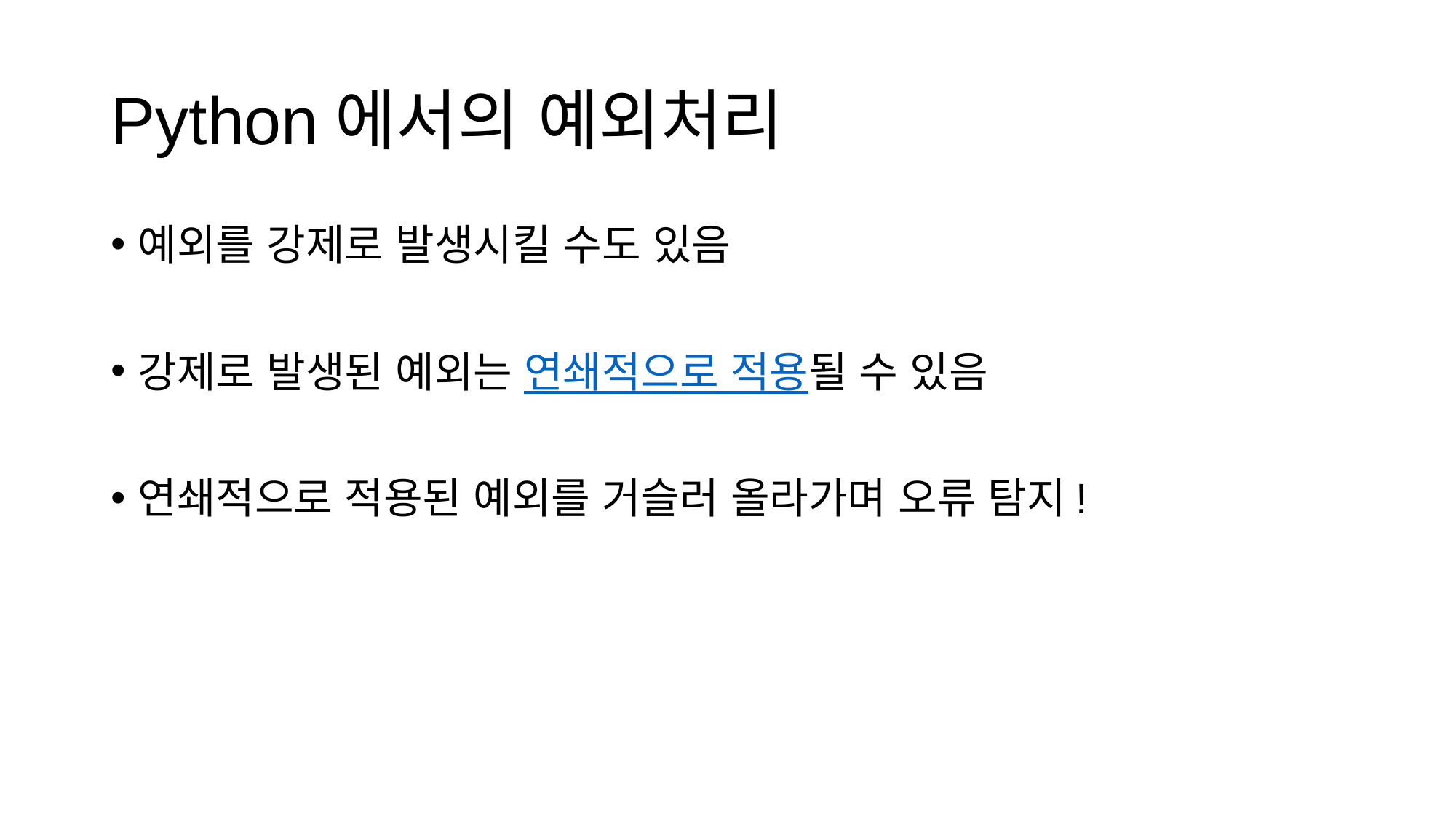

# Python에서의 예외처리
예외를 강제로 발생시킬 수도 있음

강제로 발생된 예외는 연쇄적으로 적용될 수 있음

연쇄적으로 적용된 예외를 거슬러 올라가며 오류 탐지!